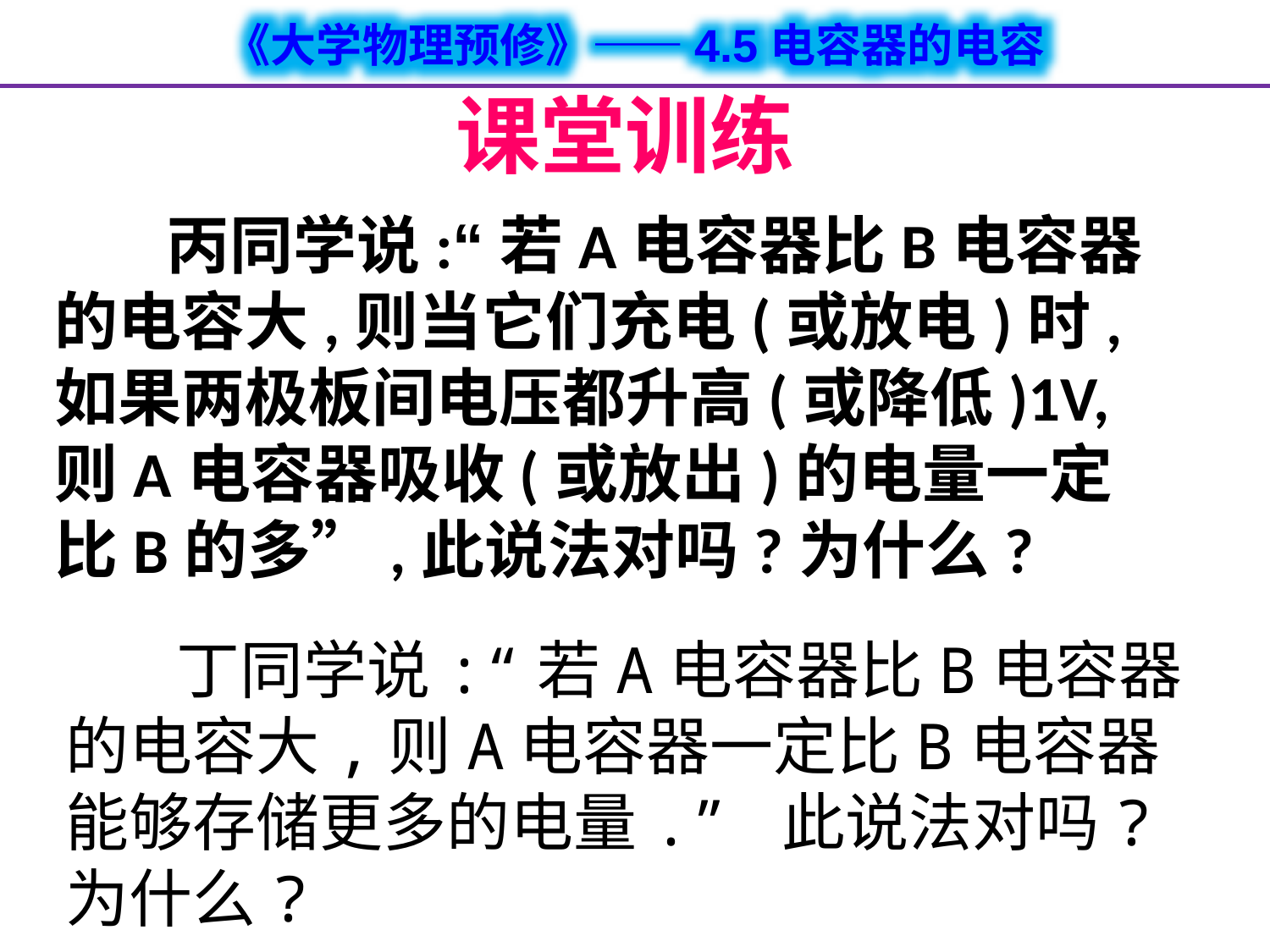

课堂训练
丙同学说:“若A电容器比B电容器的电容大,则当它们充电(或放电)时,如果两极板间电压都升高(或降低)1V,则A电容器吸收(或放出)的电量一定比B的多”,此说法对吗?为什么?
丁同学说:“若A电容器比B电容器的电容大,则A电容器一定比B电容器能够存储更多的电量.” 此说法对吗?为什么?